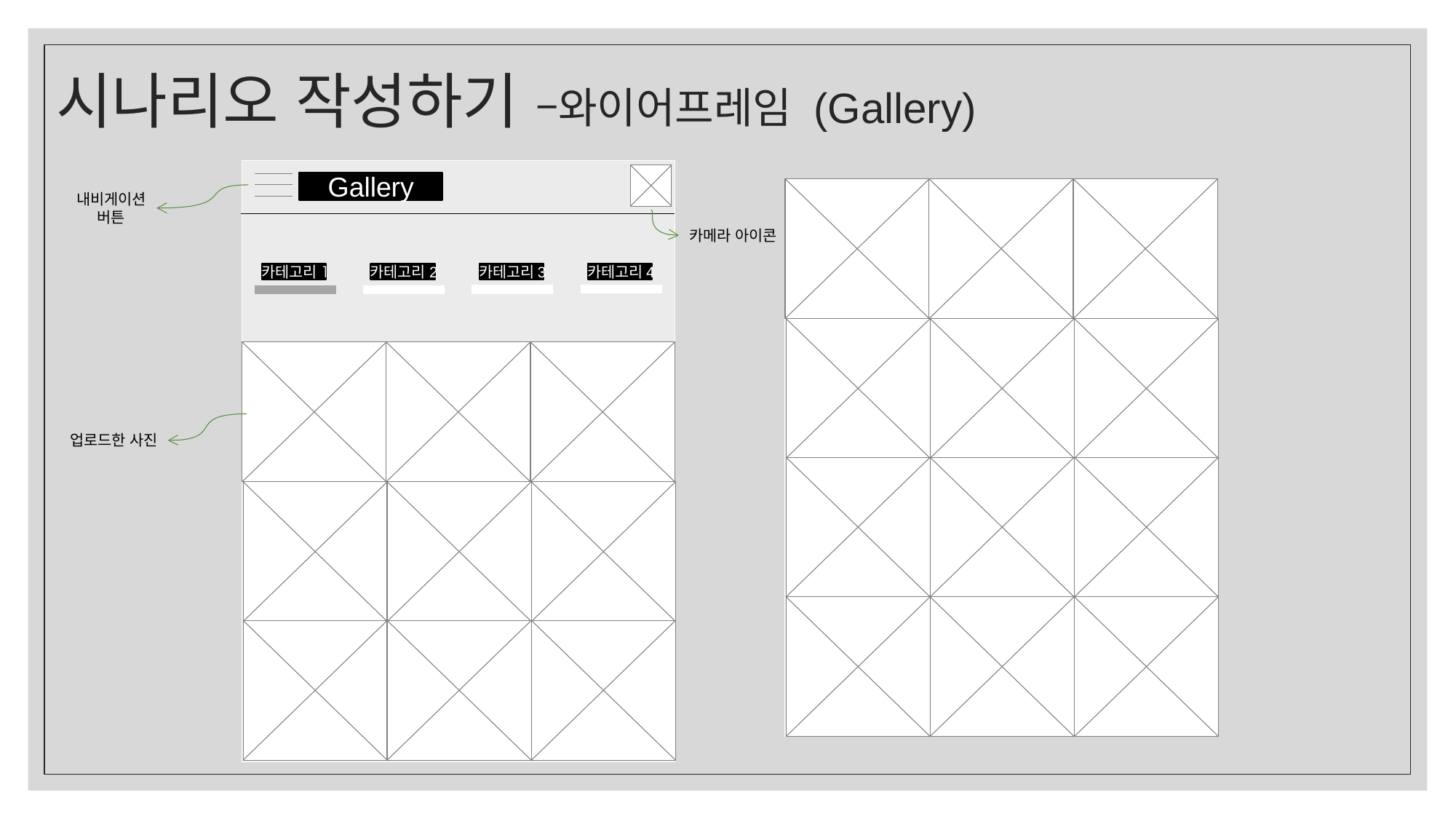

# 시나리오 작성하기 –와이어프레임 (Gallery)

Gallery

내비게이션
버튼
카메라 아이콘
카테고리1
카테고리2
카테고리3
카테고리4

업로드한 사진